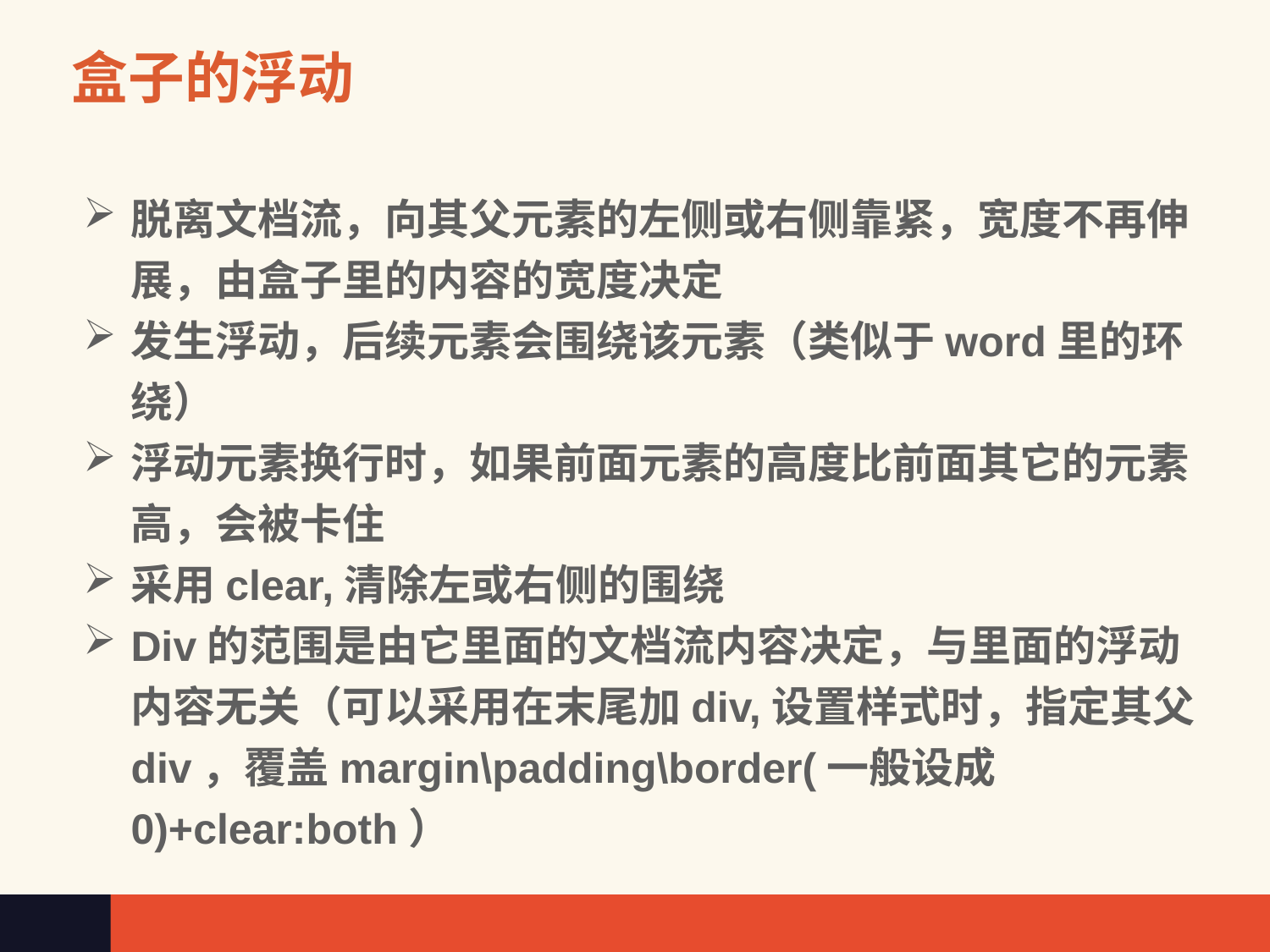

# 盒子的浮动
脱离文档流，向其父元素的左侧或右侧靠紧，宽度不再伸展，由盒子里的内容的宽度决定
发生浮动，后续元素会围绕该元素（类似于word里的环绕）
浮动元素换行时，如果前面元素的高度比前面其它的元素高，会被卡住
采用clear,清除左或右侧的围绕
Div的范围是由它里面的文档流内容决定，与里面的浮动内容无关（可以采用在末尾加div,设置样式时，指定其父div，覆盖margin\padding\border(一般设成0)+clear:both）